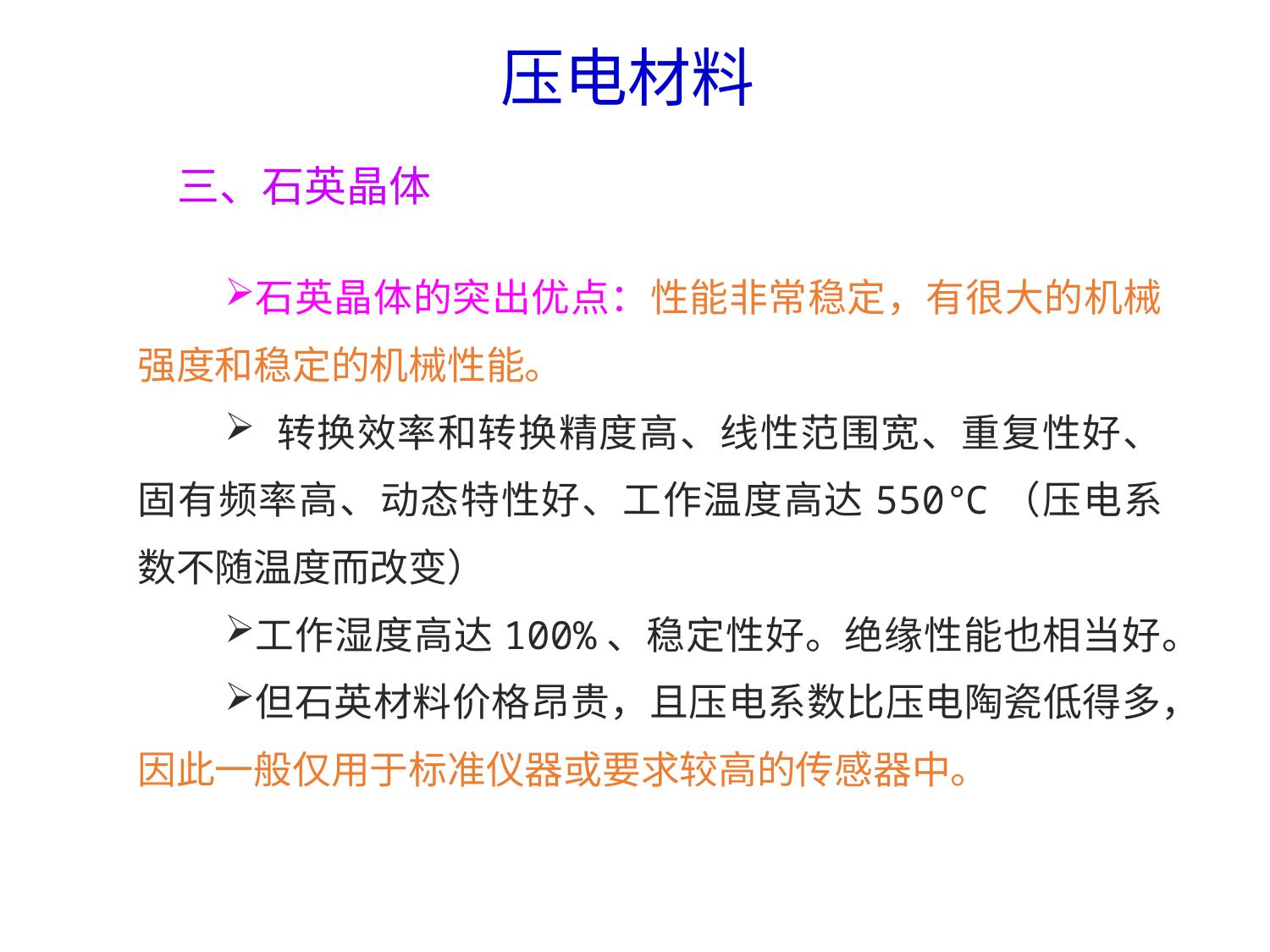

压电材料
三、石英晶体
石英晶体的突出优点：性能非常稳定，有很大的机械强度和稳定的机械性能。
 转换效率和转换精度高、线性范围宽、重复性好、固有频率高、动态特性好、工作温度高达550℃（压电系数不随温度而改变）
工作湿度高达100%、稳定性好。绝缘性能也相当好。
但石英材料价格昂贵，且压电系数比压电陶瓷低得多，因此一般仅用于标准仪器或要求较高的传感器中。